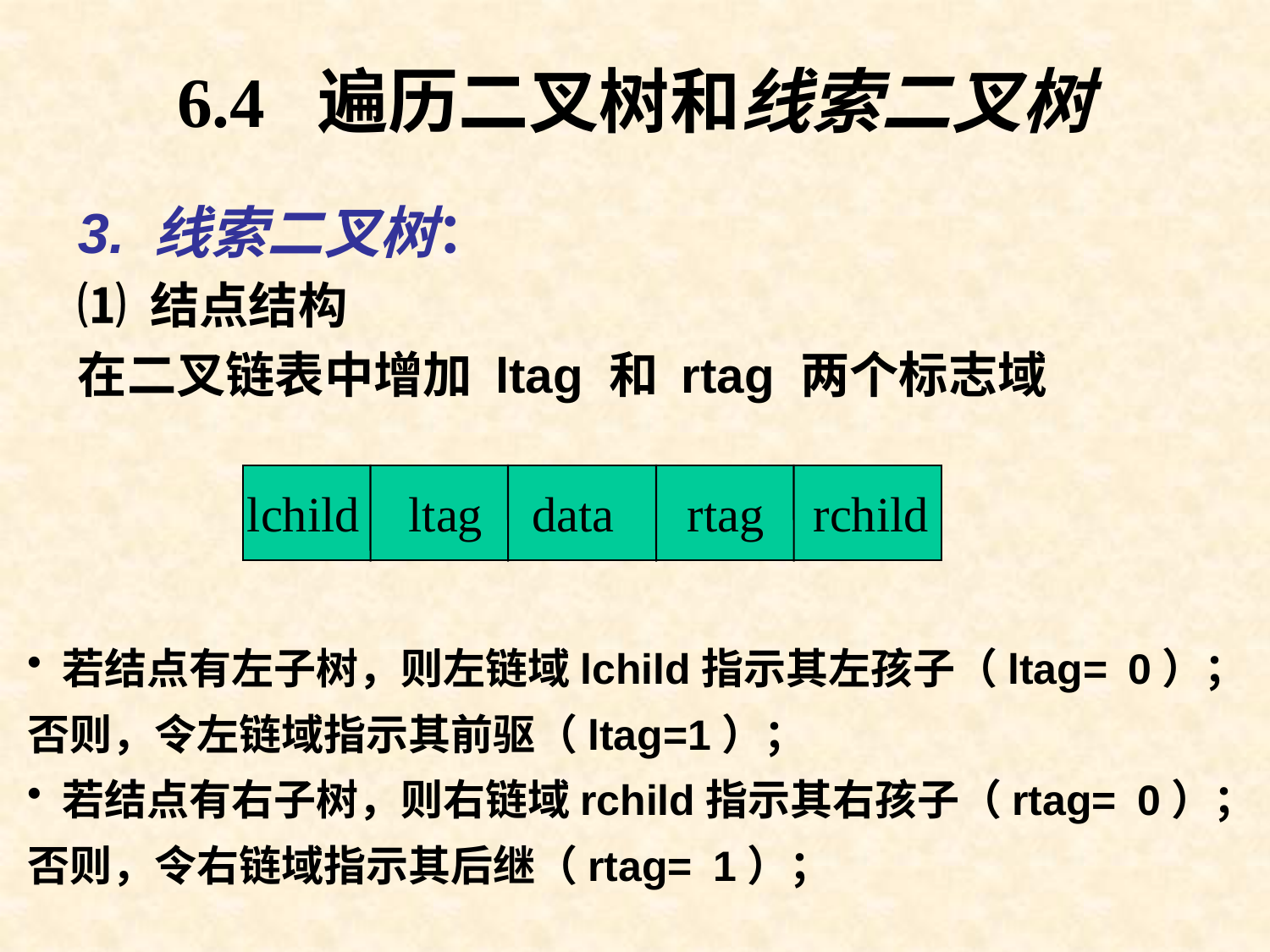

6.4  遍历二叉树和线索二叉树
3. 线索二叉树：
⑴ 结点结构
在二叉链表中增加 ltag 和 rtag 两个标志域

 lchild    ltag    data      rtag    rchild
 若结点有左子树，则左链域lchild指示其左孩子（ltag=0）；否则，令左链域指示其前驱（ltag=1）；
 若结点有右子树，则右链域rchild指示其右孩子（rtag=0）；否则，令右链域指示其后继（rtag=1）；